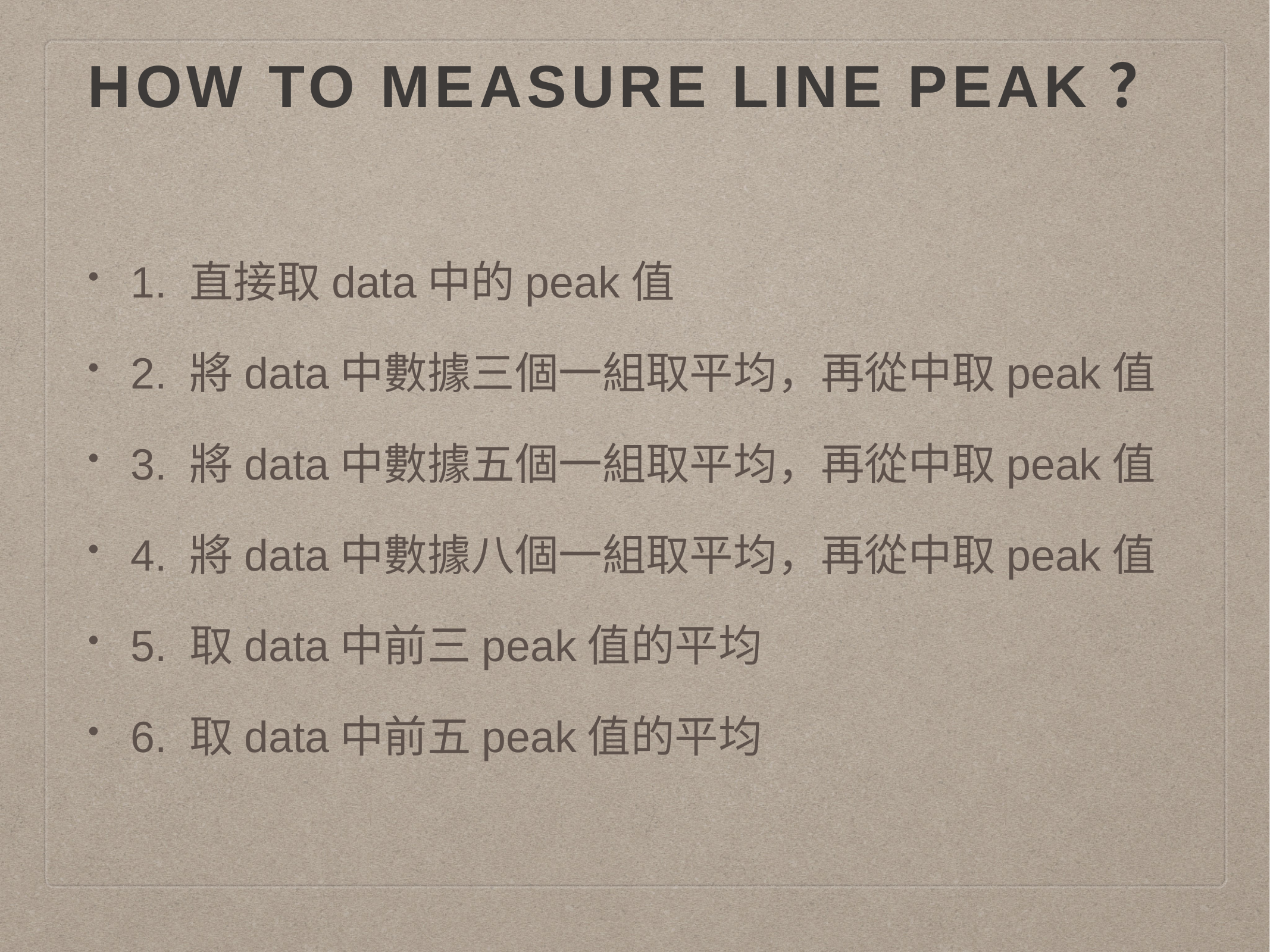

# how to measure line peak？
1. 直接取data中的peak值
2. 將data中數據三個一組取平均，再從中取peak值
3. 將data中數據五個一組取平均，再從中取peak值
4. 將data中數據八個一組取平均，再從中取peak值
5. 取data中前三peak值的平均
6. 取data中前五peak值的平均